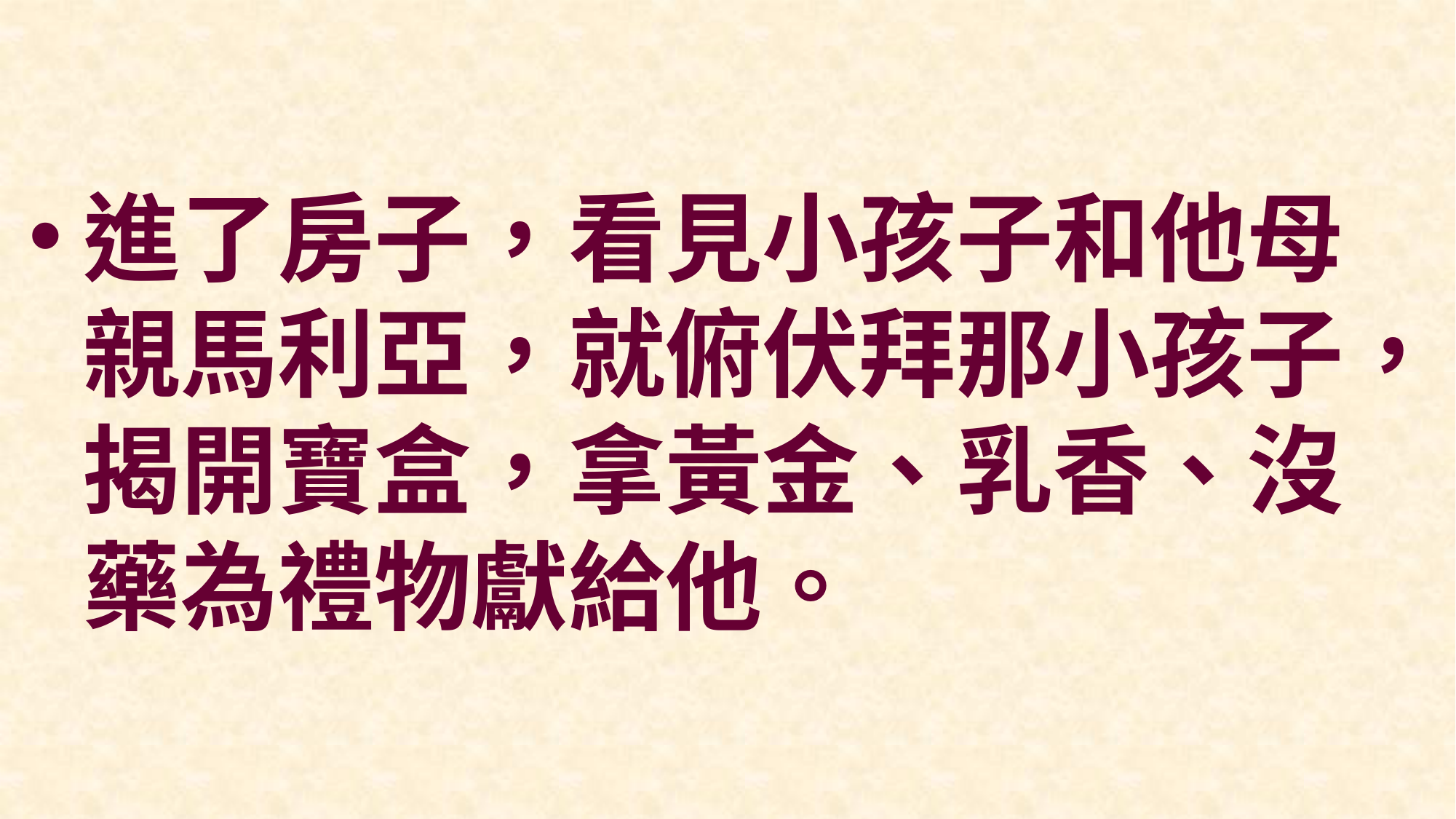

進了房子，看見小孩子和他母親馬利亞，就俯伏拜那小孩子，揭開寶盒，拿黃金、乳香、沒藥為禮物獻給他。